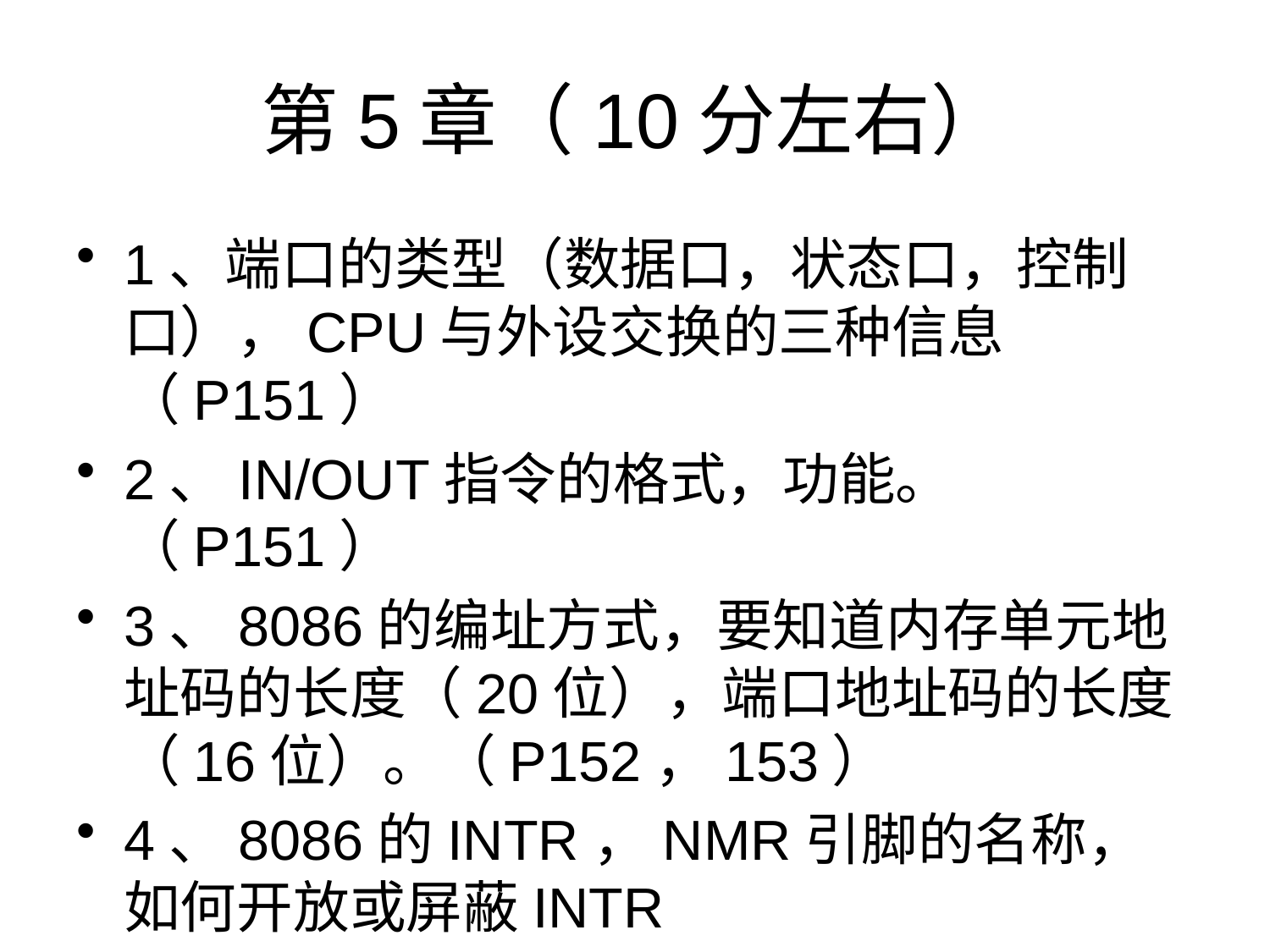

# 第5章（10分左右）
1、端口的类型（数据口，状态口，控制口），CPU与外设交换的三种信息（P151）
2、IN/OUT指令的格式，功能。（P151）
3、8086的编址方式，要知道内存单元地址码的长度（20位），端口地址码的长度（16位）。（P152，153）
4、8086的INTR，NMR引脚的名称，如何开放或屏蔽INTR
5、8086的中断优先级，P167表5-1